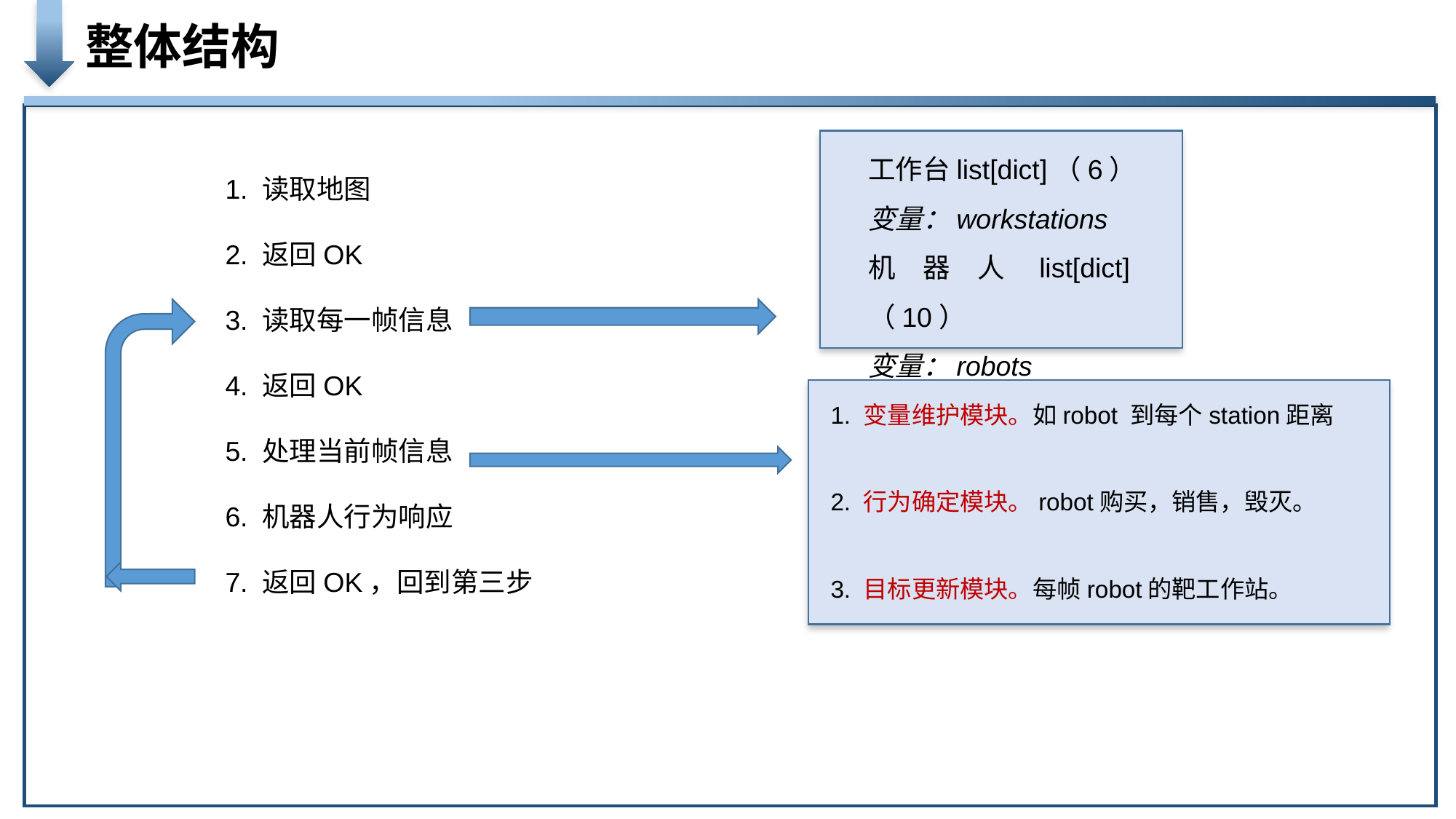

整体结构

工作台list[dict]（6）
变量：workstations
机器人list[dict]（10）
变量：robots

1. 读取地图

2. 返回OK

3. 读取每一帧信息

4. 返回OK

5. 处理当前帧信息

6. 机器人行为响应

7. 返回OK，回到第三步

1. 变量维护模块。如robot 到每个station距离

2. 行为确定模块。robot购买，销售，毁灭。

3. 目标更新模块。每帧robot的靶工作站。